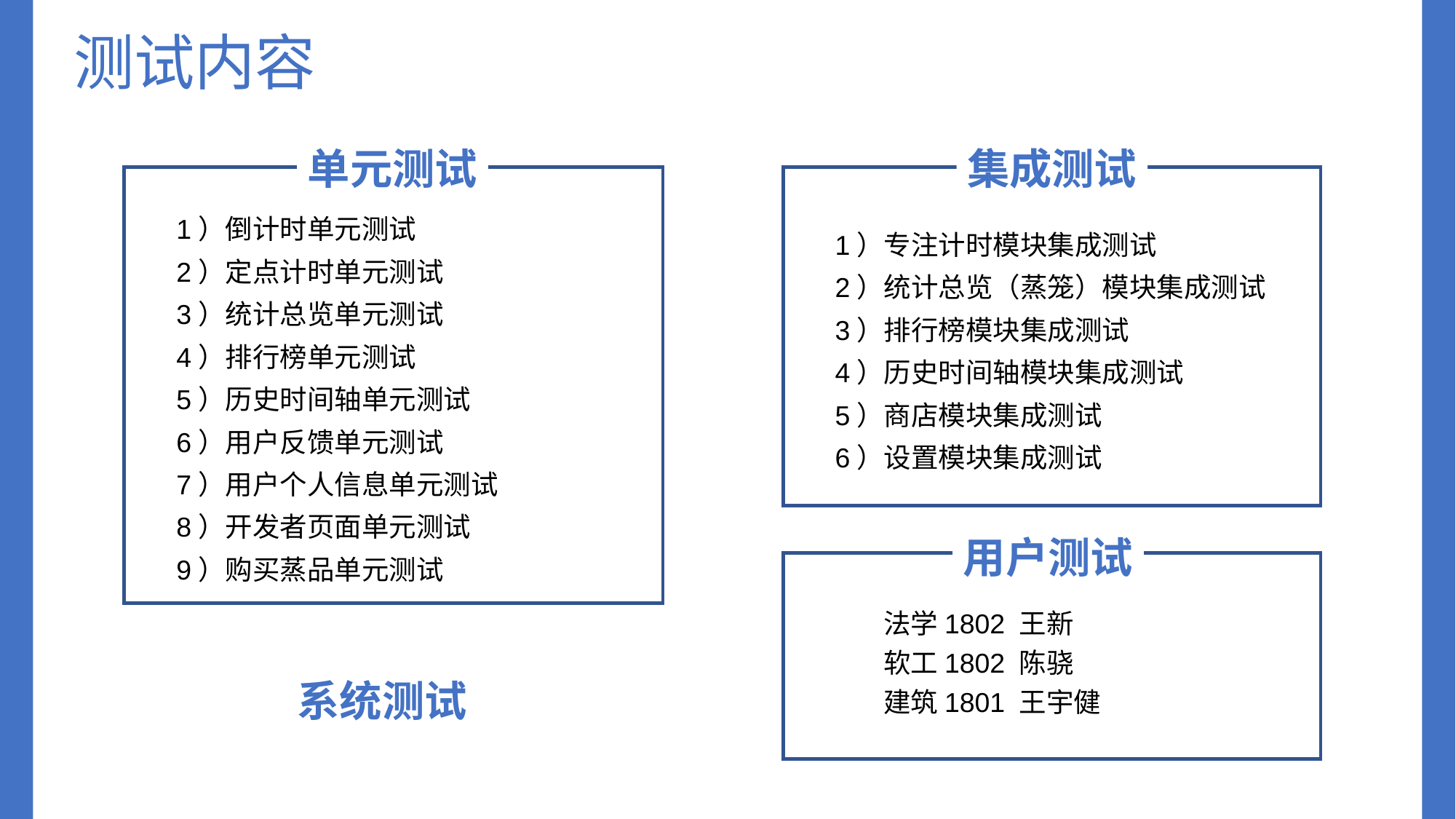

测试内容
单元测试
集成测试

1）倒计时单元测试
2）定点计时单元测试
3）统计总览单元测试
4）排行榜单元测试
5）历史时间轴单元测试
6）用户反馈单元测试
7）用户个人信息单元测试
8）开发者页面单元测试
9）购买蒸品单元测试
1）专注计时模块集成测试
2）统计总览（蒸笼）模块集成测试
3）排行榜模块集成测试
4）历史时间轴模块集成测试
5）商店模块集成测试
6）设置模块集成测试
用户测试

法学1802 王新
软工1802 陈骁
建筑1801 王宇健
系统测试